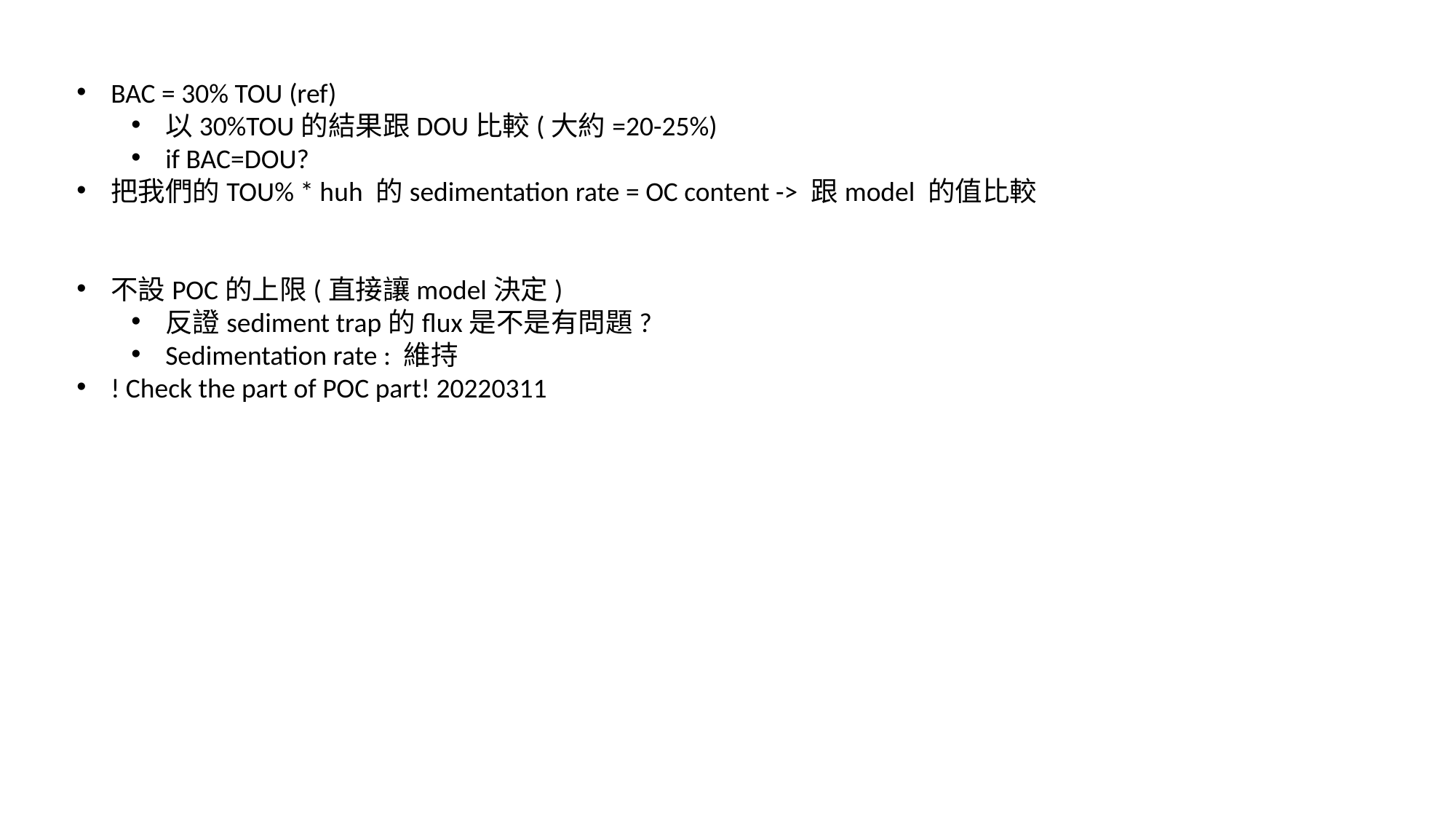

BAC = 30% TOU (ref)
以30%TOU的結果跟DOU比較(大約=20-25%)
if BAC=DOU?
把我們的TOU% * huh 的sedimentation rate = OC content -> 跟model 的值比較

不設POC的上限(直接讓model決定)
反證sediment trap的flux是不是有問題?
Sedimentation rate : 維持
! Check the part of POC part! 20220311